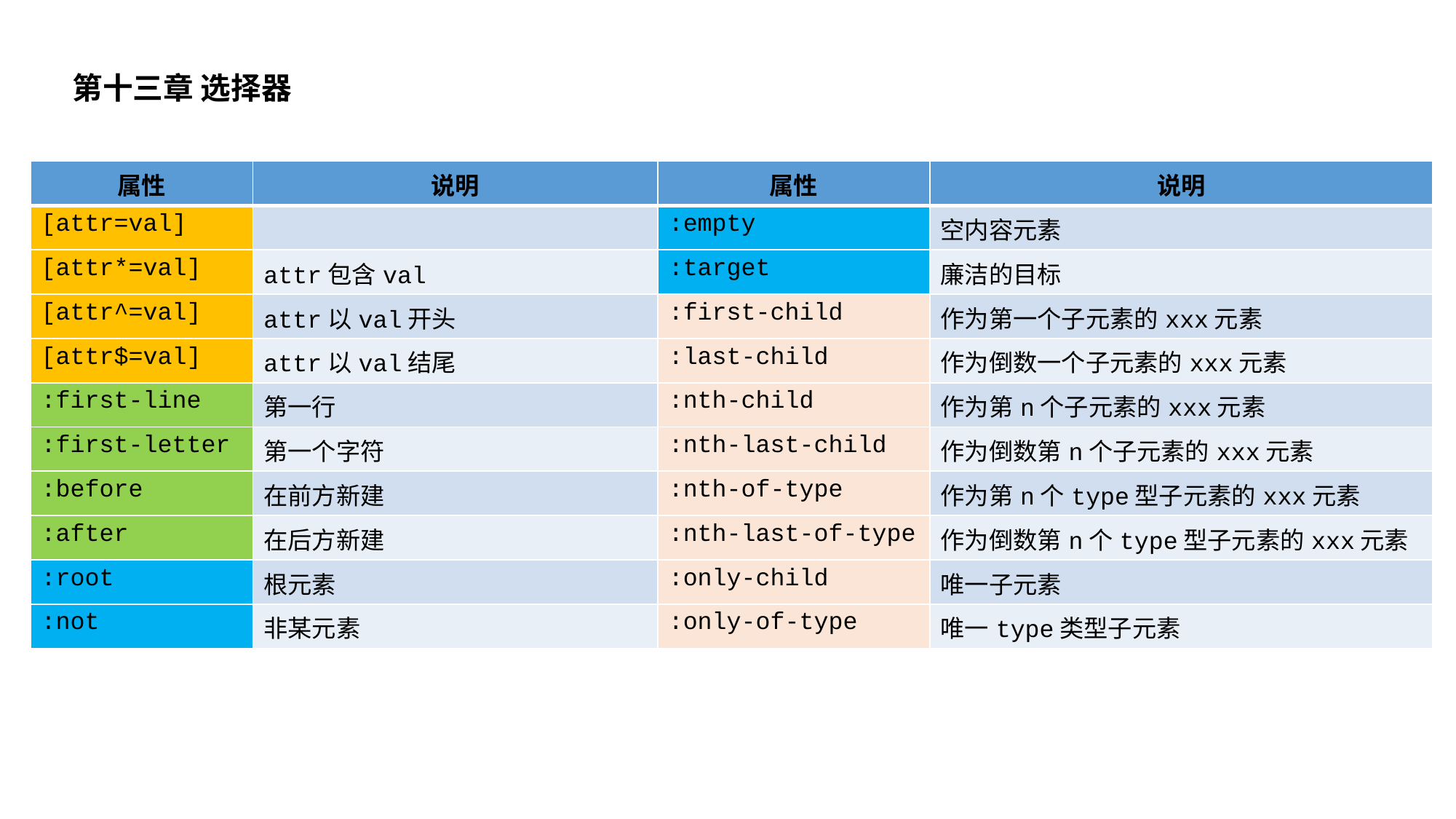

第十三章 选择器
| 属性 | 说明 | 属性 | 说明 |
| --- | --- | --- | --- |
| [attr=val] |  | :empty | 空内容元素 |
| [attr\*=val] | attr包含val | :target | 廉洁的目标 |
| [attr^=val] | attr以val开头 | :first-child | 作为第一个子元素的xxx元素 |
| [attr$=val] | attr以val结尾 | :last-child | 作为倒数一个子元素的xxx元素 |
| :first-line | 第一行 | :nth-child | 作为第n个子元素的xxx元素 |
| :first-letter | 第一个字符 | :nth-last-child | 作为倒数第n个子元素的xxx元素 |
| :before | 在前方新建 | :nth-of-type | 作为第n个type型子元素的xxx元素 |
| :after | 在后方新建 | :nth-last-of-type | 作为倒数第n个type型子元素的xxx元素 |
| :root | 根元素 | :only-child | 唯一子元素 |
| :not | 非某元素 | :only-of-type | 唯一type类型子元素 |